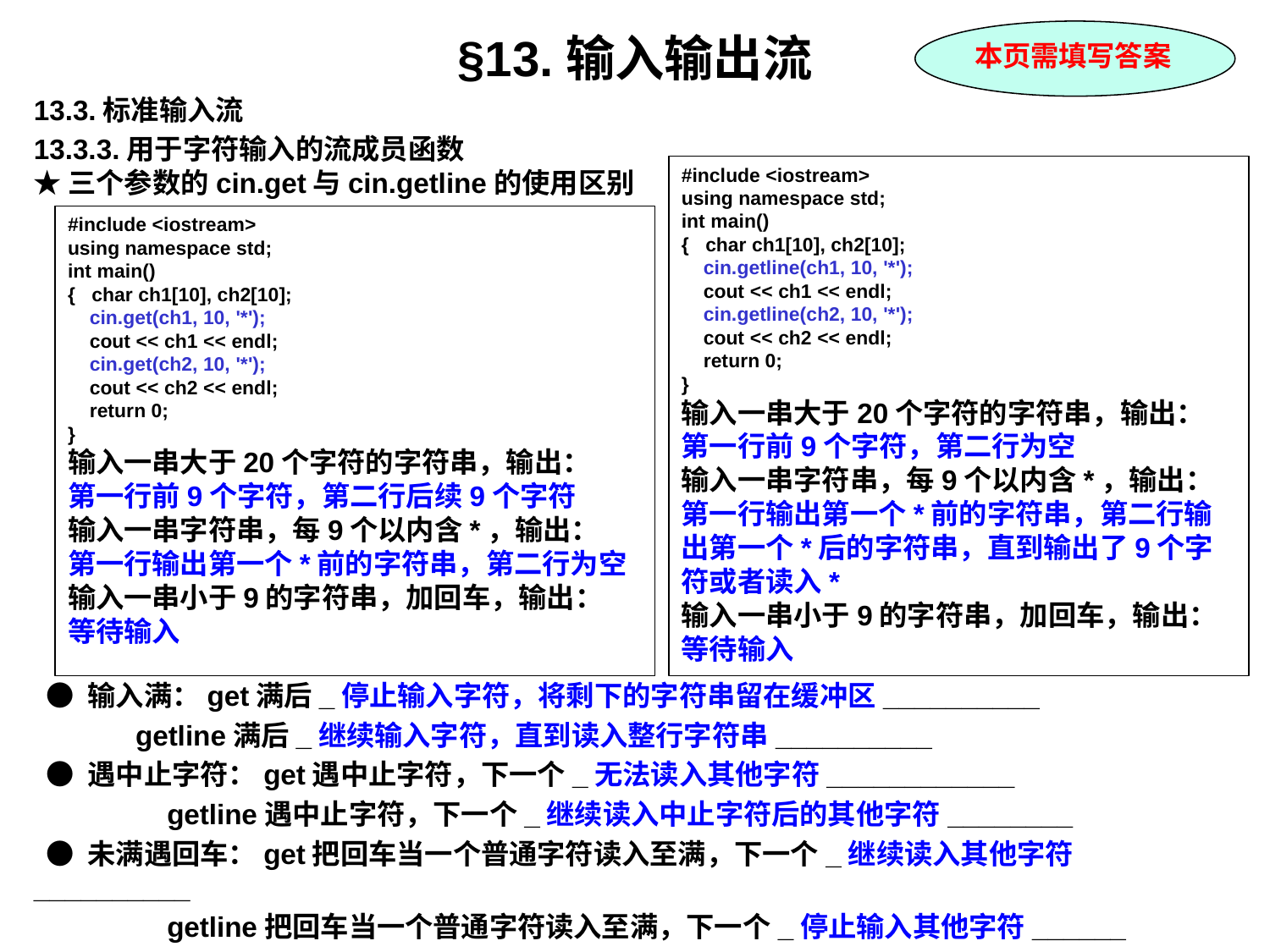

§13.输入输出流
13.3.标准输入流
13.3.3.用于字符输入的流成员函数
★ 三个参数的cin.get与cin.getline的使用区别

  ● 输入满：get满后_停止输入字符，将剩下的字符串留在缓冲区__________
             getline满后_继续输入字符，直到读入整行字符串__________
  ● 遇中止字符：get遇中止字符，下一个_无法读入其他字符____________
                 getline遇中止字符，下一个_继续读入中止字符后的其他字符________
  ● 未满遇回车：get把回车当一个普通字符读入至满，下一个_继续读入其他字符__________
                 getline把回车当一个普通字符读入至满，下一个_停止输入其他字符______

本页需填写答案
#include <iostream>
using namespace std;
int main()
{   char ch1[10], ch2[10];
    cin.getline(ch1, 10, '*');
    cout << ch1 << endl;
    cin.getline(ch2, 10, '*');
    cout << ch2 << endl;
    return 0;
}
输入一串大于20个字符的字符串，输出：
第一行前9个字符，第二行为空
输入一串字符串，每9个以内含*，输出：
第一行输出第一个*前的字符串，第二行输出第一个*后的字符串，直到输出了9个字符或者读入*
输入一串小于9的字符串，加回车，输出：
等待输入
#include <iostream>
using namespace std;
int main()
{   char ch1[10], ch2[10];
    cin.get(ch1, 10, '*');
    cout << ch1 << endl;
    cin.get(ch2, 10, '*');
    cout << ch2 << endl;
    return 0;
}
输入一串大于20个字符的字符串，输出：
第一行前9个字符，第二行后续9个字符
输入一串字符串，每9个以内含*，输出：
第一行输出第一个*前的字符串，第二行为空
输入一串小于9的字符串，加回车，输出：
等待输入